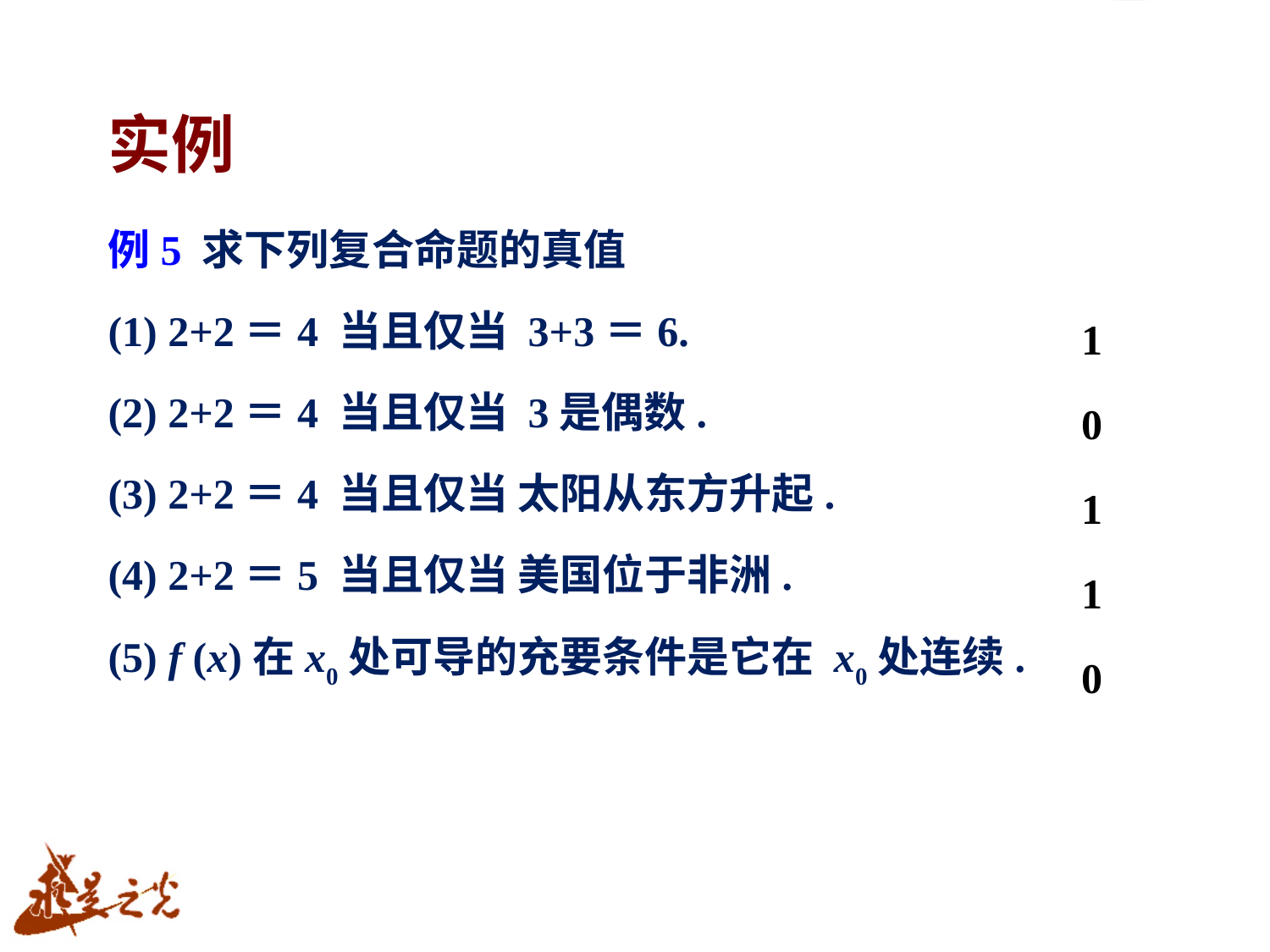

# 实例
例5 求下列复合命题的真值
(1) 2+2＝4 当且仅当 3+3＝6.
(2) 2+2＝4 当且仅当 3是偶数.
(3) 2+2＝4 当且仅当 太阳从东方升起.
(4) 2+2＝5 当且仅当 美国位于非洲.
(5) f (x)在x0处可导的充要条件是它在 x0处连续.
1
0
1
1
0
15